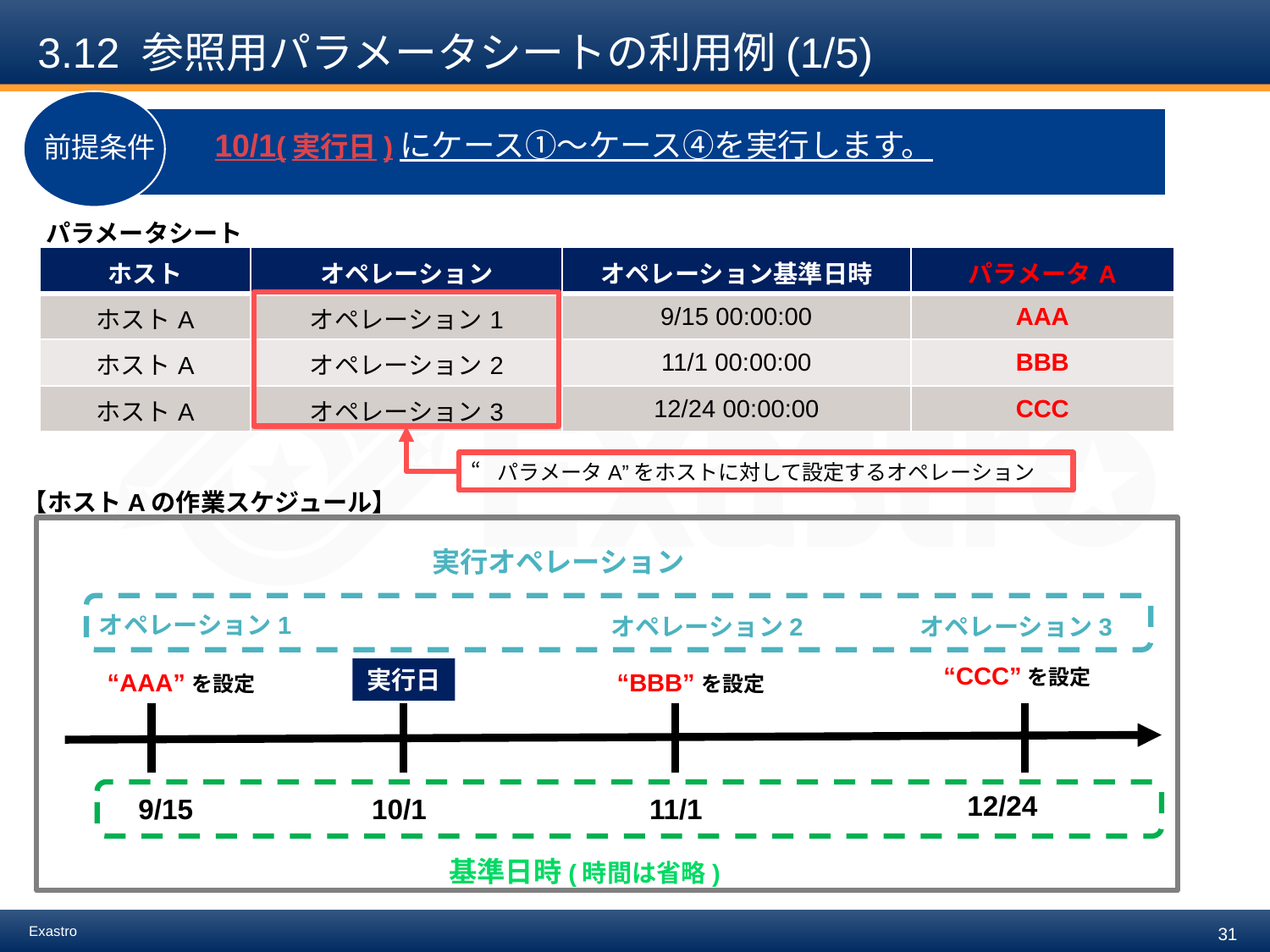

# 3.12 参照用パラメータシートの利用例(1/5)

10/1(実行日)にケース①～ケース④を実行します。
前提条件
パラメータシート
| ホスト | オペレーション | オペレーション基準日時 | パラメータA |
| --- | --- | --- | --- |
| ホストA | オペレーション1 | 9/15 00:00:00 | AAA |
| ホストA | オペレーション2 | 11/1 00:00:00 | BBB |
| ホストA | オペレーション3 | 12/24 00:00:00 | CCC |

“パラメータA”をホストに対して設定するオペレーション
【ホストAの作業スケジュール】

実行オペレーション

オペレーション1
オペレーション2
オペレーション3
“CCC”を設定
実行日
“AAA”を設定
“BBB”を設定
12/24

9/15
10/1
11/1
基準日時(時間は省略)